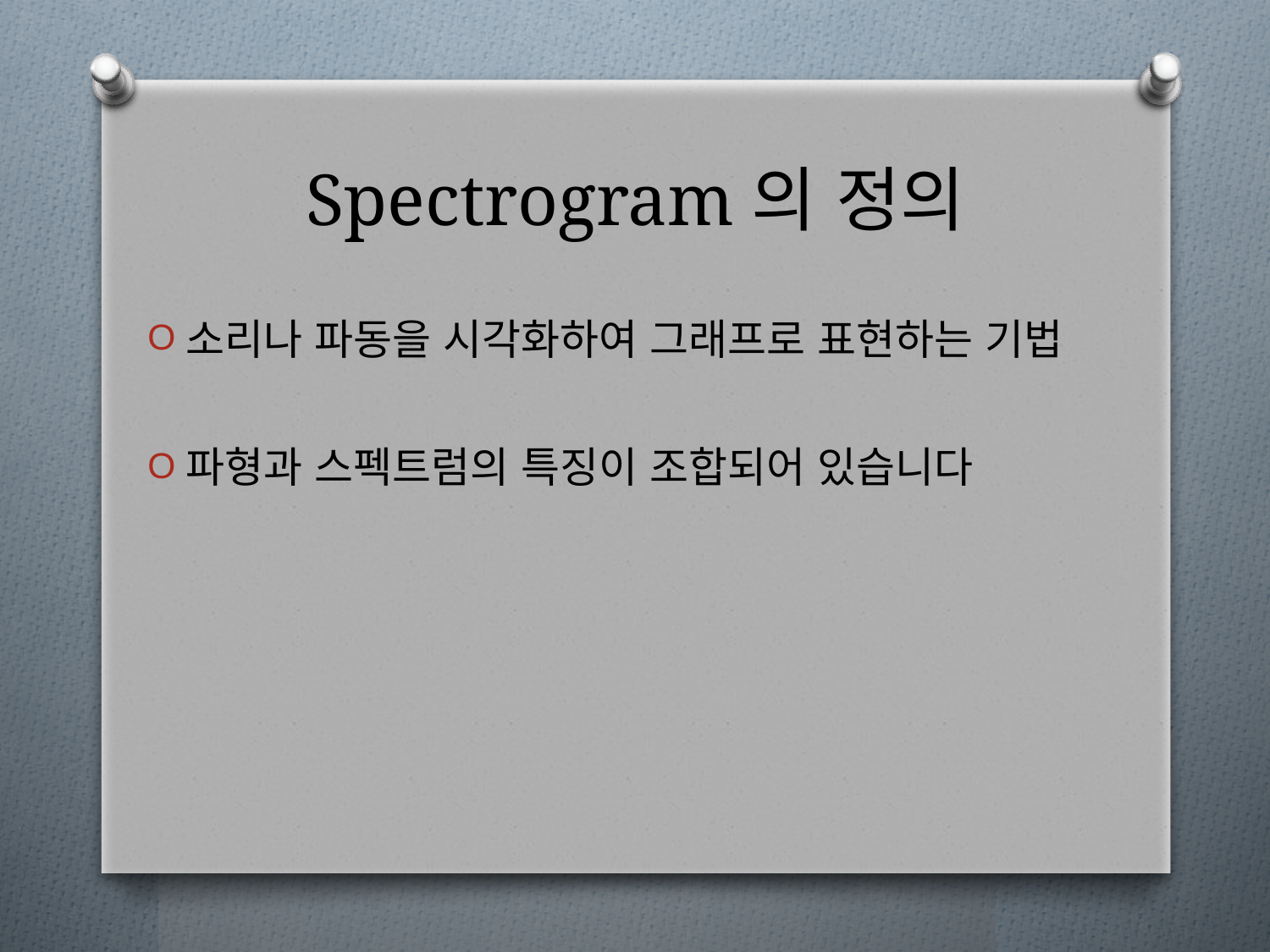

# Spectrogram의 정의
소리나 파동을 시각화하여 그래프로 표현하는 기법

파형과 스펙트럼의 특징이 조합되어 있습니다